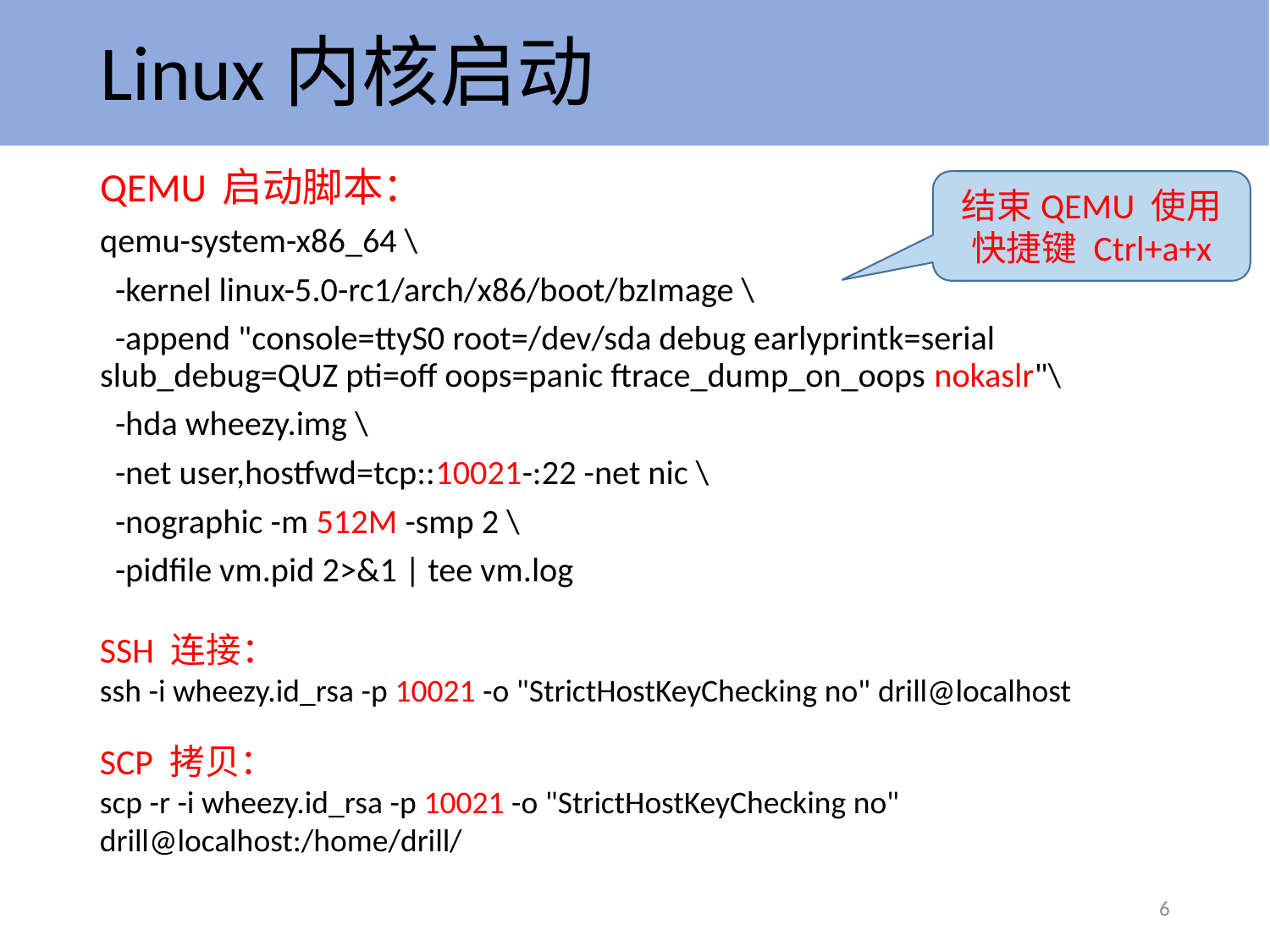

# Linux内核启动
QEMU 启动脚本：
qemu-system-x86_64 \
  -kernel linux-5.0-rc1/arch/x86/boot/bzImage \
  -append "console=ttyS0 root=/dev/sda debug earlyprintk=serial slub_debug=QUZ pti=off oops=panic ftrace_dump_on_oops nokaslr"\
  -hda wheezy.img \
  -net user,hostfwd=tcp::10021-:22 -net nic \
  -nographic -m 512M -smp 2 \
  -pidfile vm.pid 2>&1 | tee vm.log
结束QEMU 使用快捷键 Ctrl+a+x
SSH 连接：
ssh -i wheezy.id_rsa -p 10021 -o "StrictHostKeyChecking no" drill@localhost
SCP 拷贝：
scp -r -i wheezy.id_rsa -p 10021 -o "StrictHostKeyChecking no" drill@localhost:/home/drill/
6